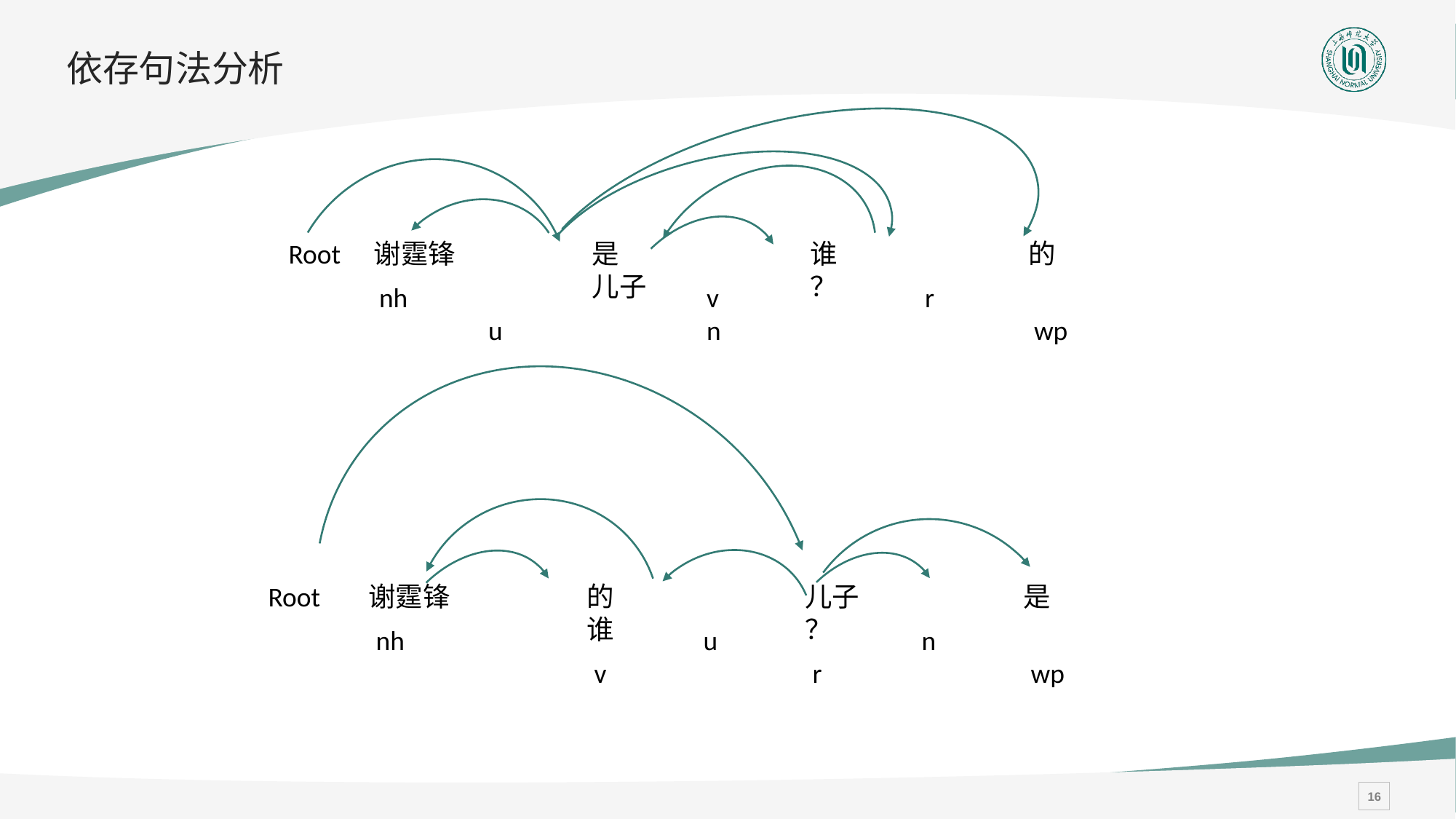

# 依存句法分析

Root
谢霆锋		是		谁		的		儿子		？

nh			v		r		u		n			wp

Root
谢霆锋		的		儿子		是		谁		？
nh			u		n			v		r		wp